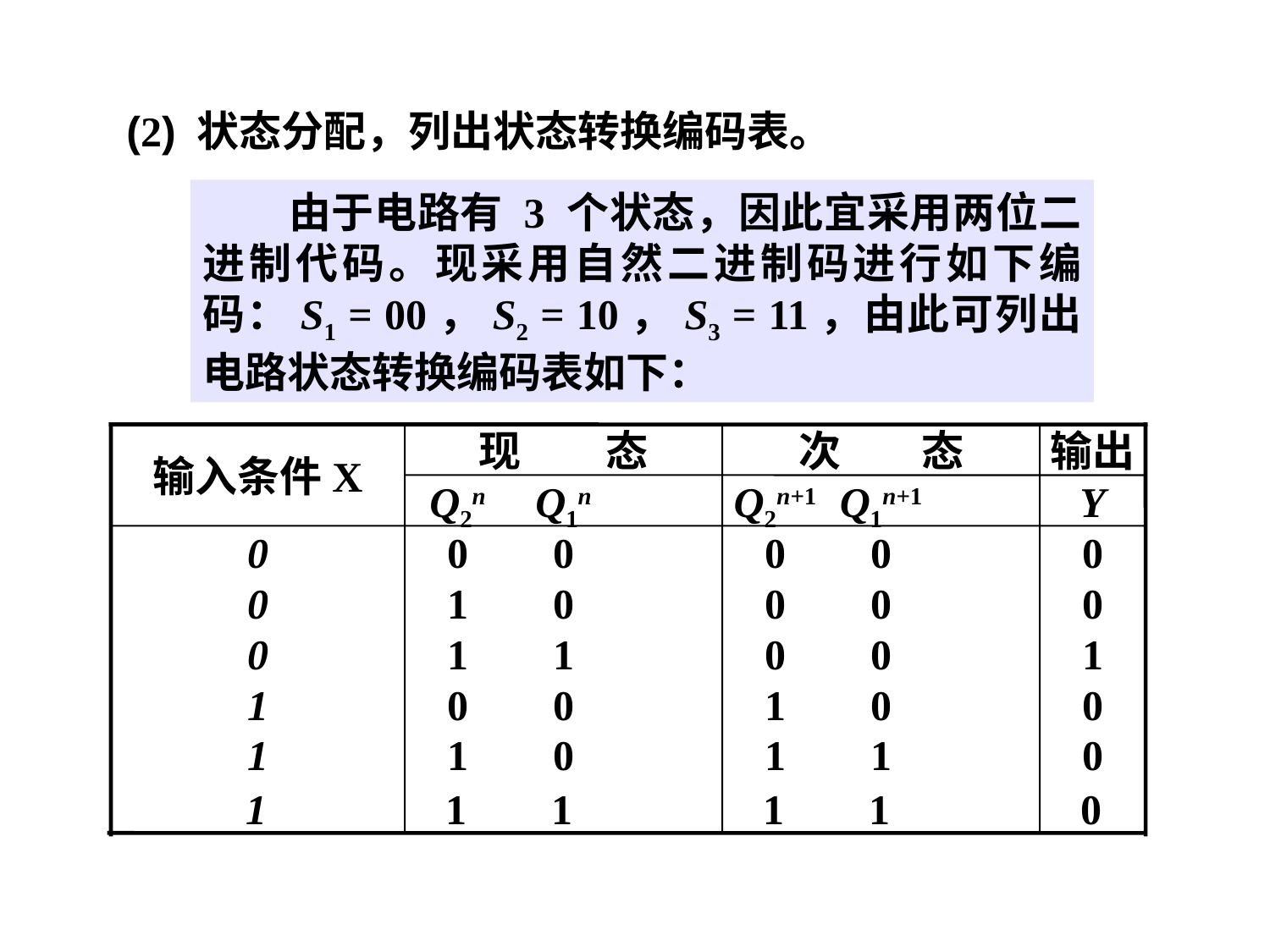

(2) 状态分配，列出状态转换编码表。

　　由于电路有 3 个状态，因此宜采用两位二进制代码。现采用自然二进制码进行如下编码：S1 = 00，S2 = 10，S3 = 11，由此可列出电路状态转换编码表如下：
        将电路状态用二进制码进行编码，通常采用自然二进制码。采用的码位数 n 与电路状态数 N 之间应满足　　　 2n≥N > 2n-1
输入条件X

现　　态

次　    态

输出

Q2n

Q1n
Q2n+1
Q1n+1
Y
0

0
0
0
0
0
0
1
0
0
0
0
0
1
1
0
0
1
1
0
0
1
0
0
1
1
0
1
1
0
1
1
1
1
1
0